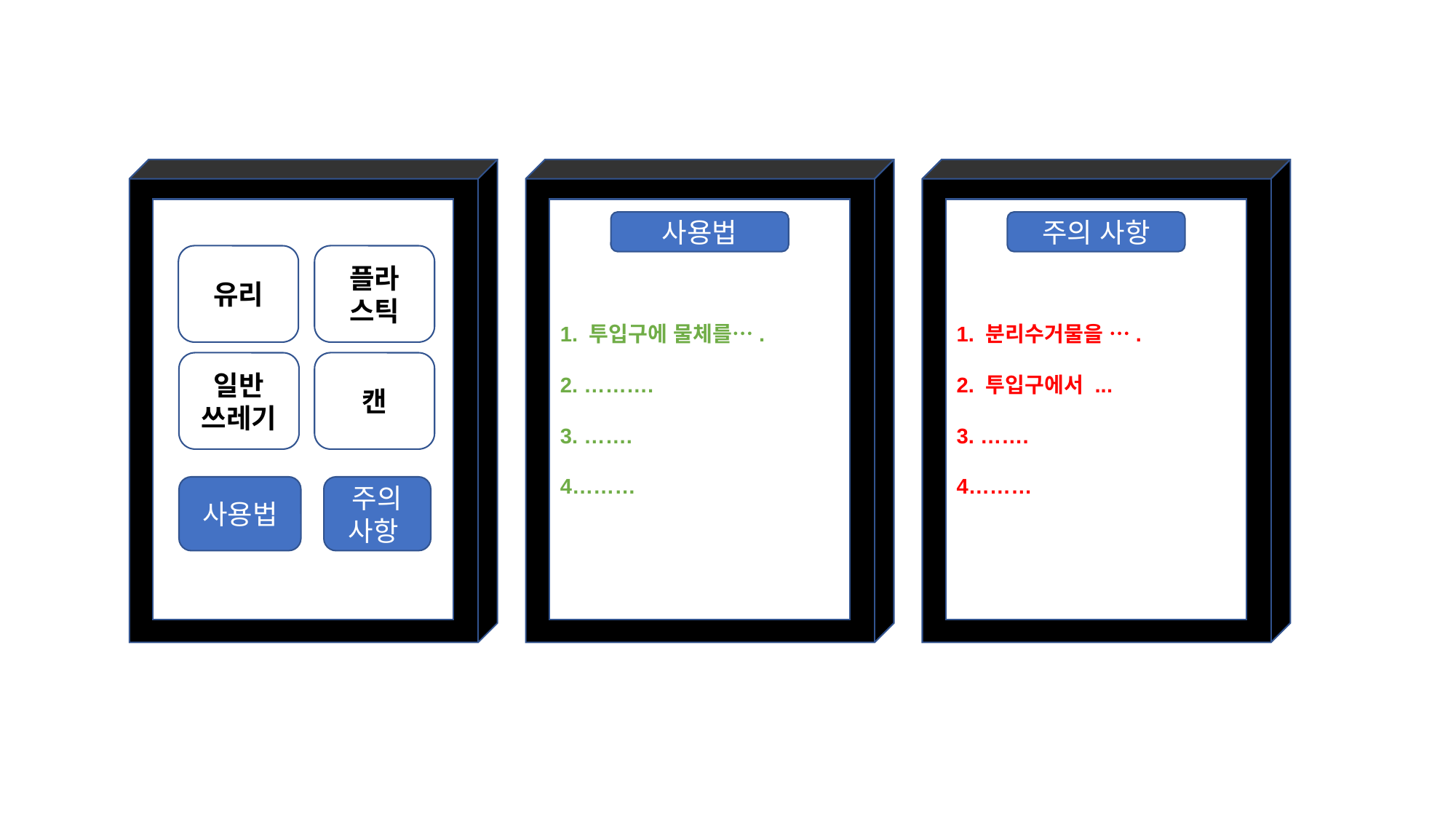

1. 투입구에 물체를….

2. ……….

3. …….

4………
1. 분리수거물을 ….

2. 투입구에서 ...

3. …….

4………

사용법
주의 사항
유리
플라
스틱
일반
쓰레기
캔
사용법
주의 사항